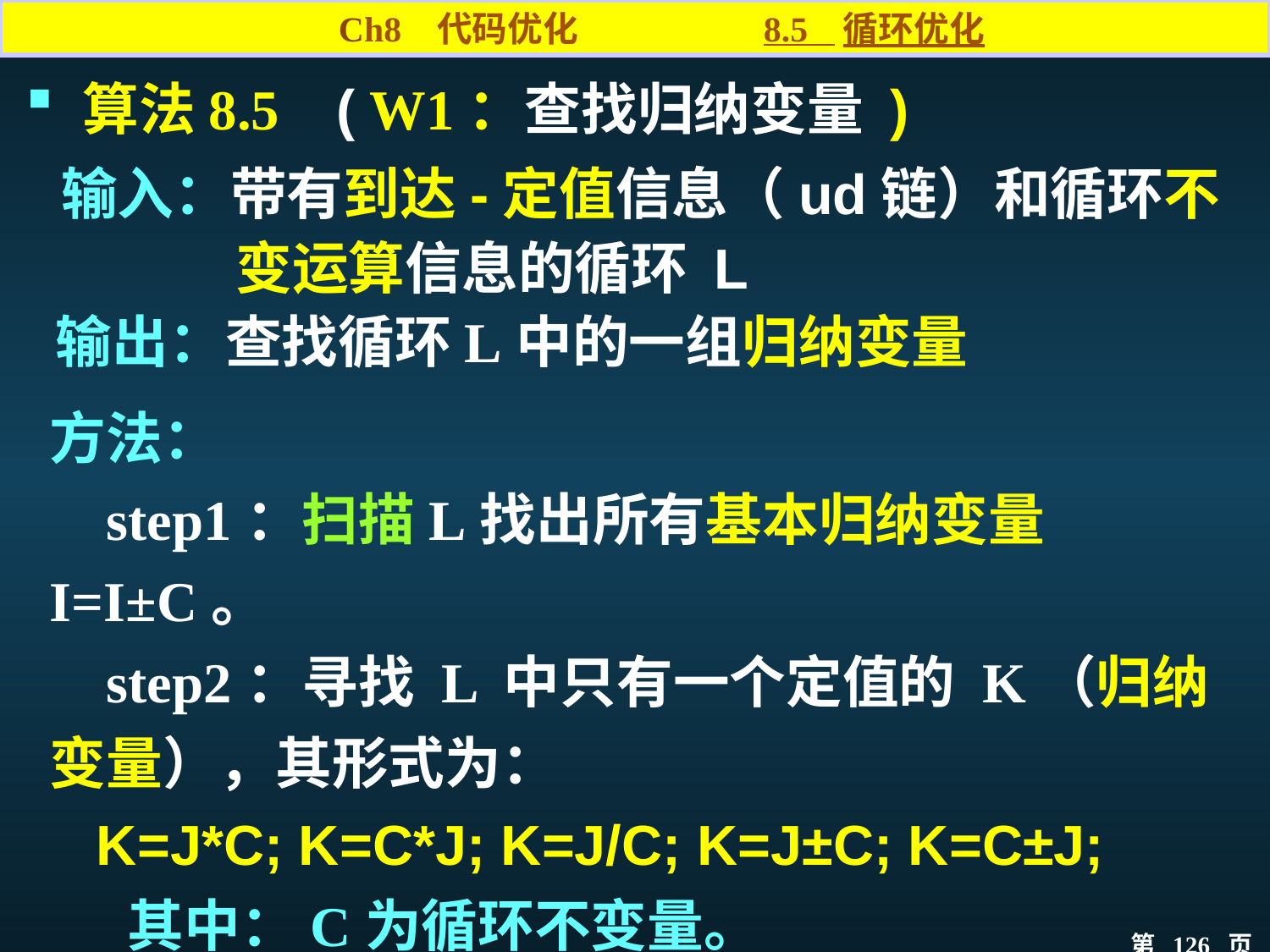

Ch8   代码优化                      8.5   循环优化
 算法8.5    ( W1：查找归纳变量 )
输入：带有到达-定值信息（ud链）和循环不变运算信息的循环 L
输出：查找循环L中的一组归纳变量
方法：
    step1：扫描L找出所有基本归纳变量I=I±C。
    step2：寻找 L 中只有一个定值的 K（归纳变量），其形式为：
   K=J*C; K=C*J; K=J/C; K=J±C; K=C±J;
     其中：C为循环不变量。